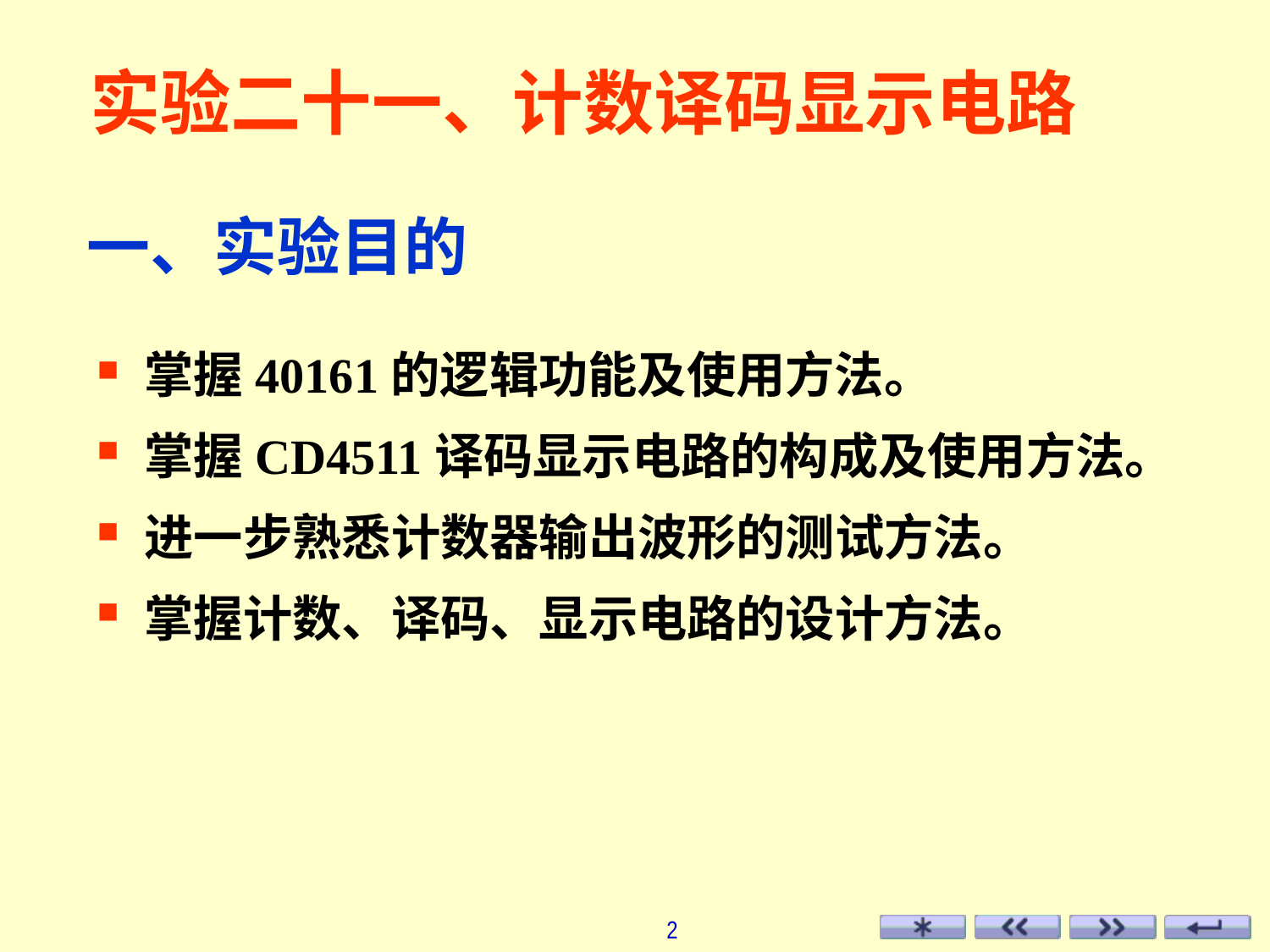

# 实验二十一、计数译码显示电路
一、实验目的
掌握40161的逻辑功能及使用方法。
掌握CD4511译码显示电路的构成及使用方法。
进一步熟悉计数器输出波形的测试方法。
掌握计数、译码、显示电路的设计方法。